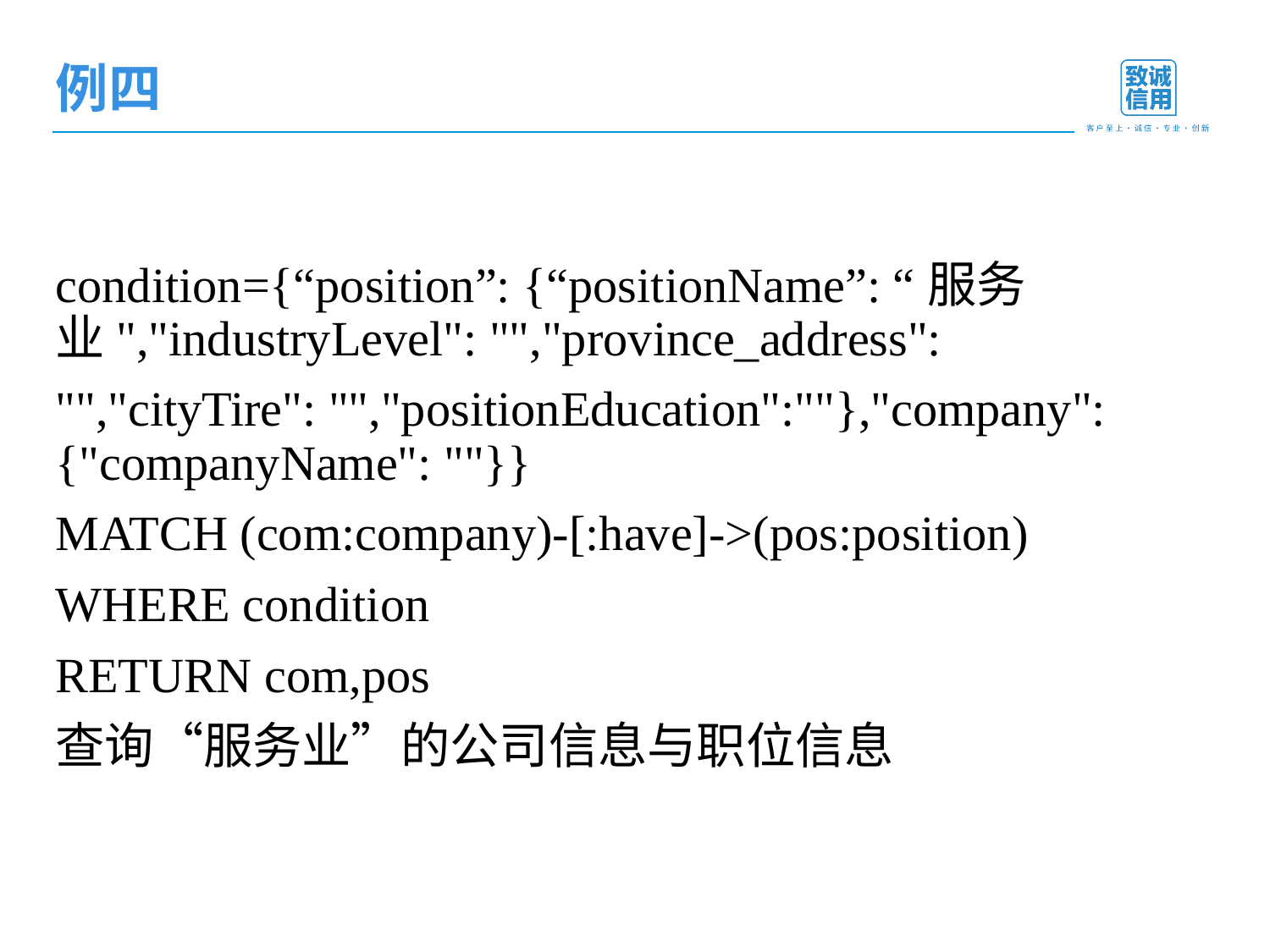

# 例四
condition={“position”: {“positionName”: “服务业","industryLevel": "","province_address":
"","cityTire": "","positionEducation":""},"company": {"companyName": ""}}
MATCH (com:company)-[:have]->(pos:position)
WHERE condition
RETURN com,pos
查询“服务业”的公司信息与职位信息